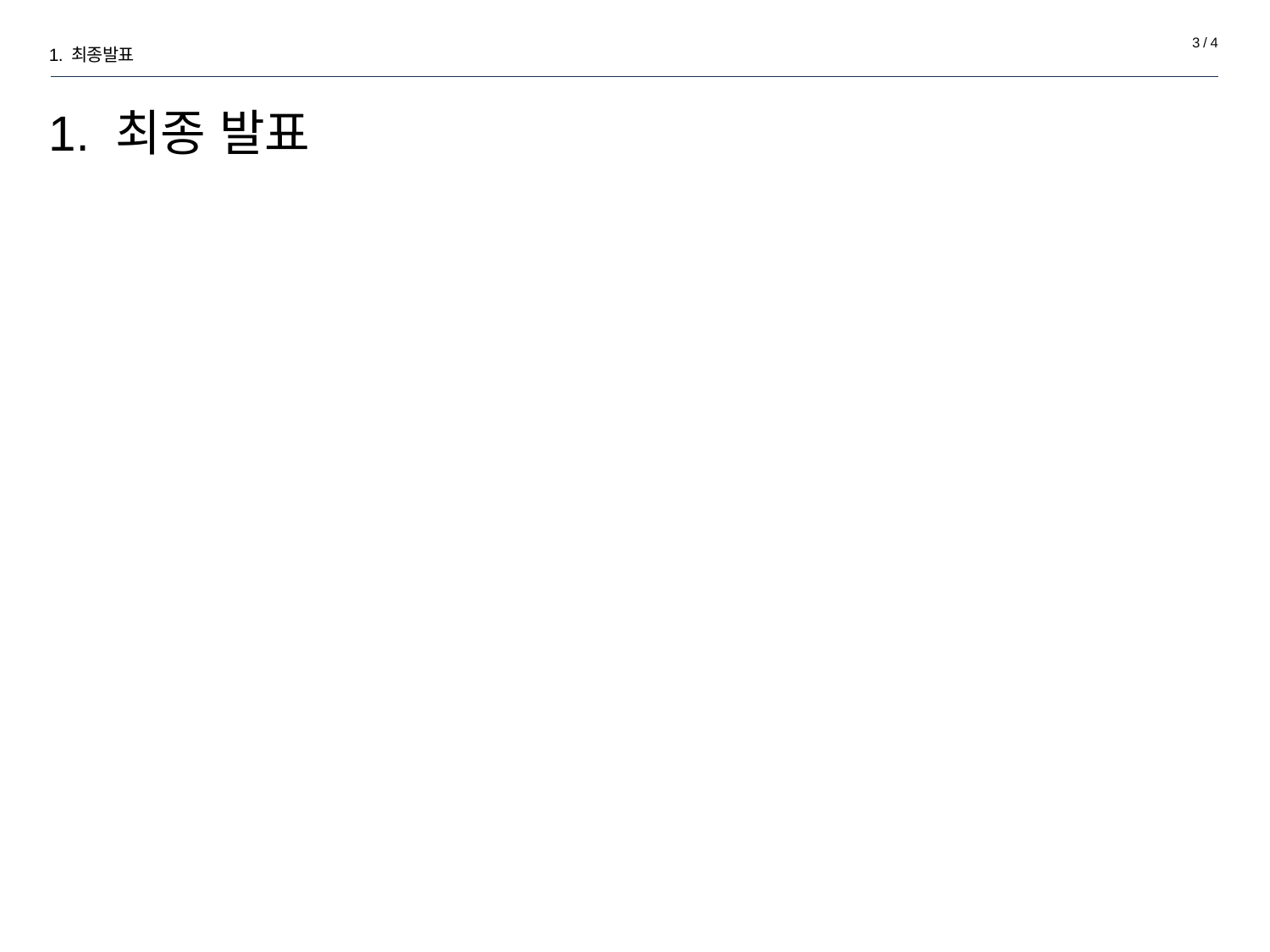

3 / 4
1. 최종발표
# 1. 최종 발표